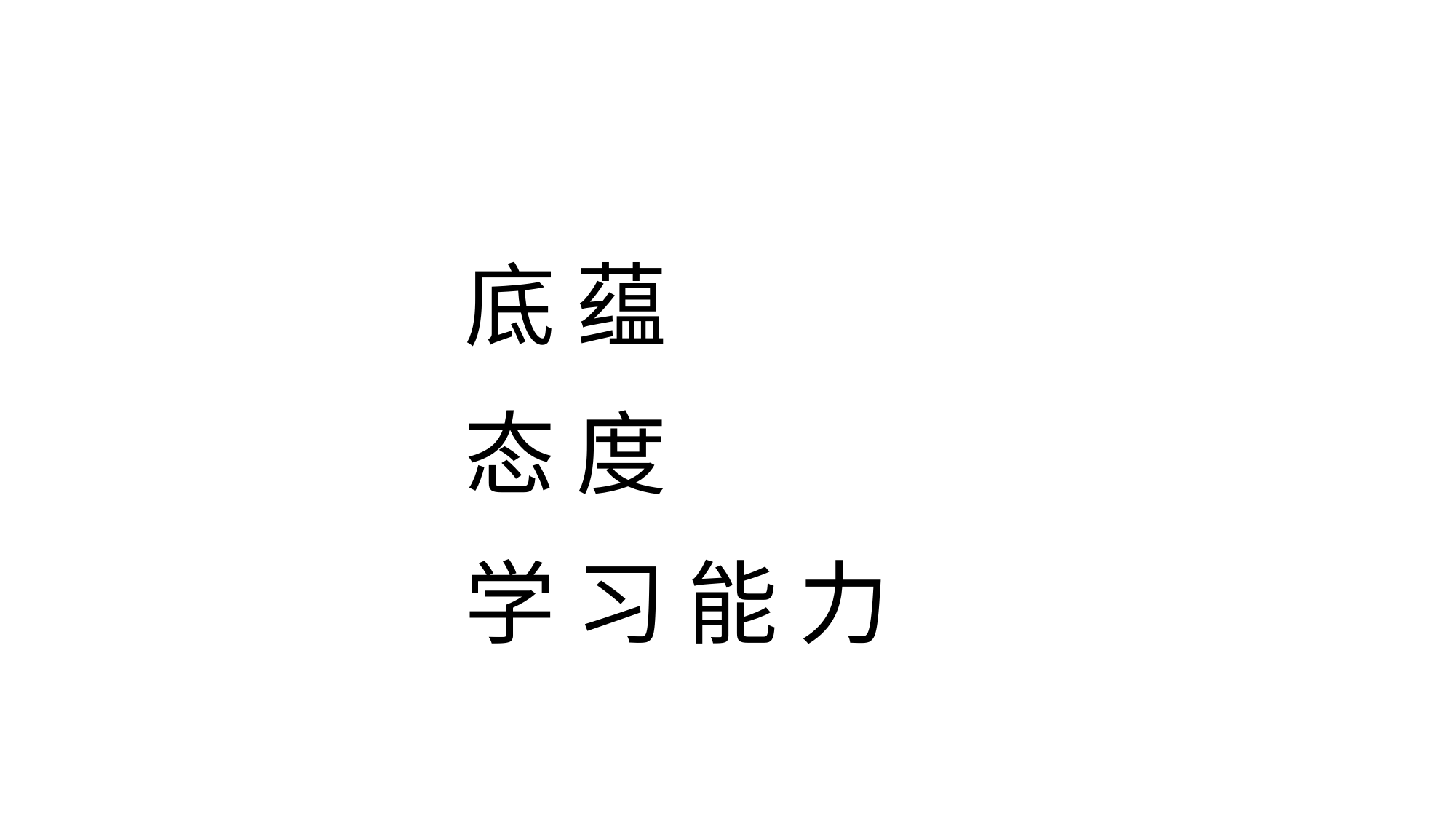

底 蕴
态 度
学 习 能 力